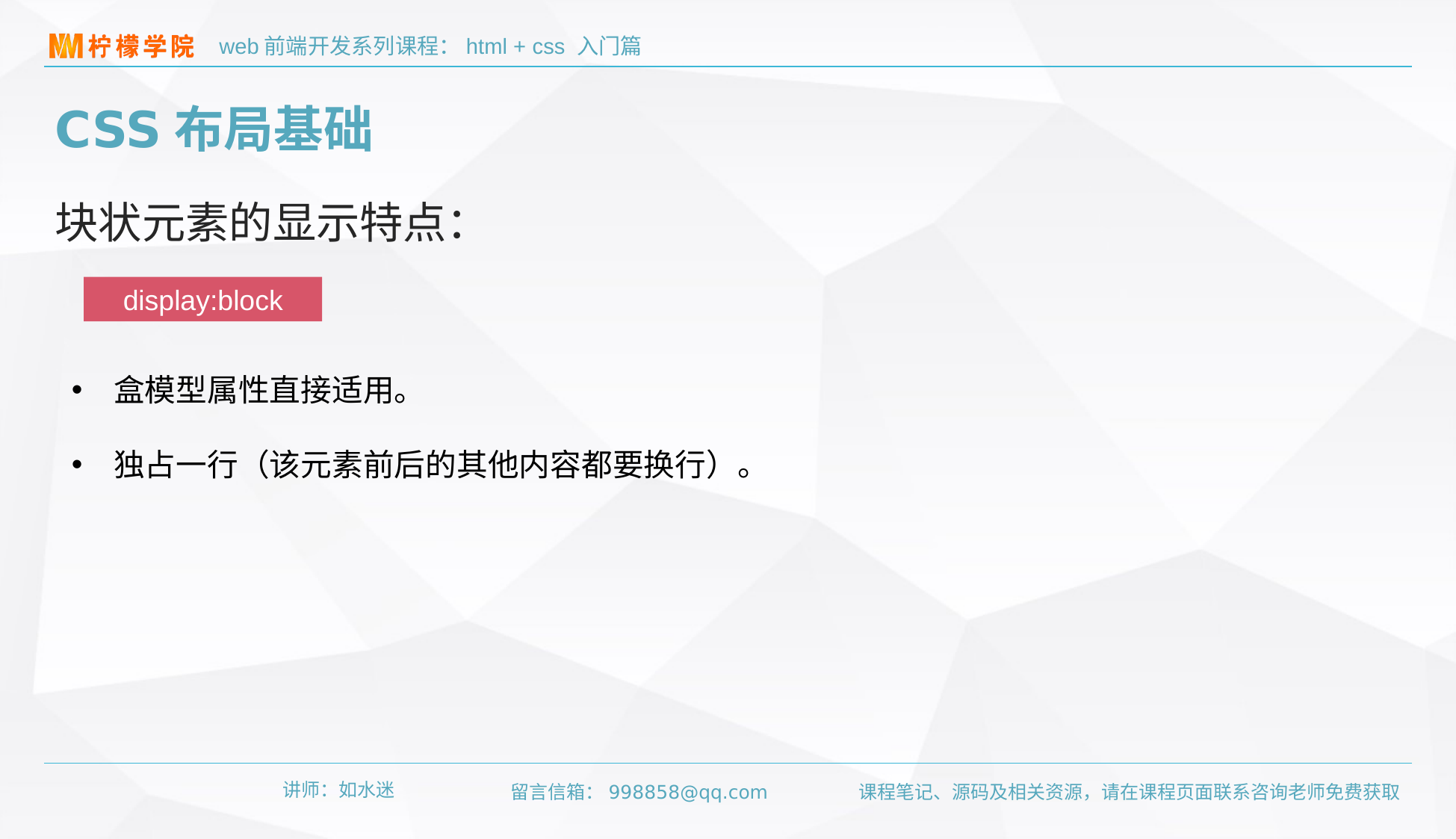

CSS布局基础
块状元素的显示特点：
display:block
盒模型属性直接适用。
独占一行（该元素前后的其他内容都要换行）。